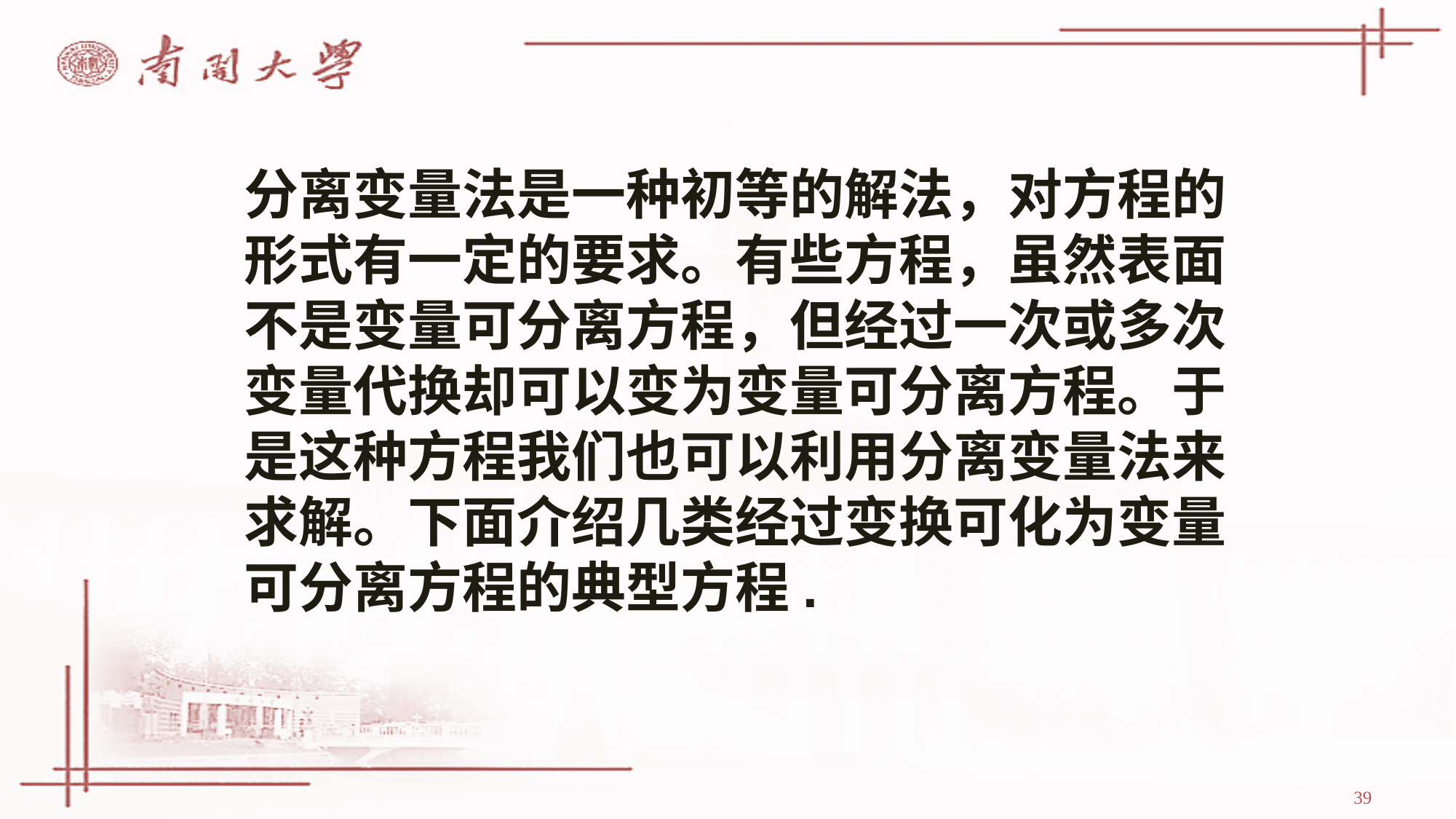

# 分离变量法是一种初等的解法，对方程的形式有一定的要求。有些方程，虽然表面不是变量可分离方程，但经过一次或多次变量代换却可以变为变量可分离方程。于是这种方程我们也可以利用分离变量法来求解。下面介绍几类经过变换可化为变量可分离方程的典型方程.
39